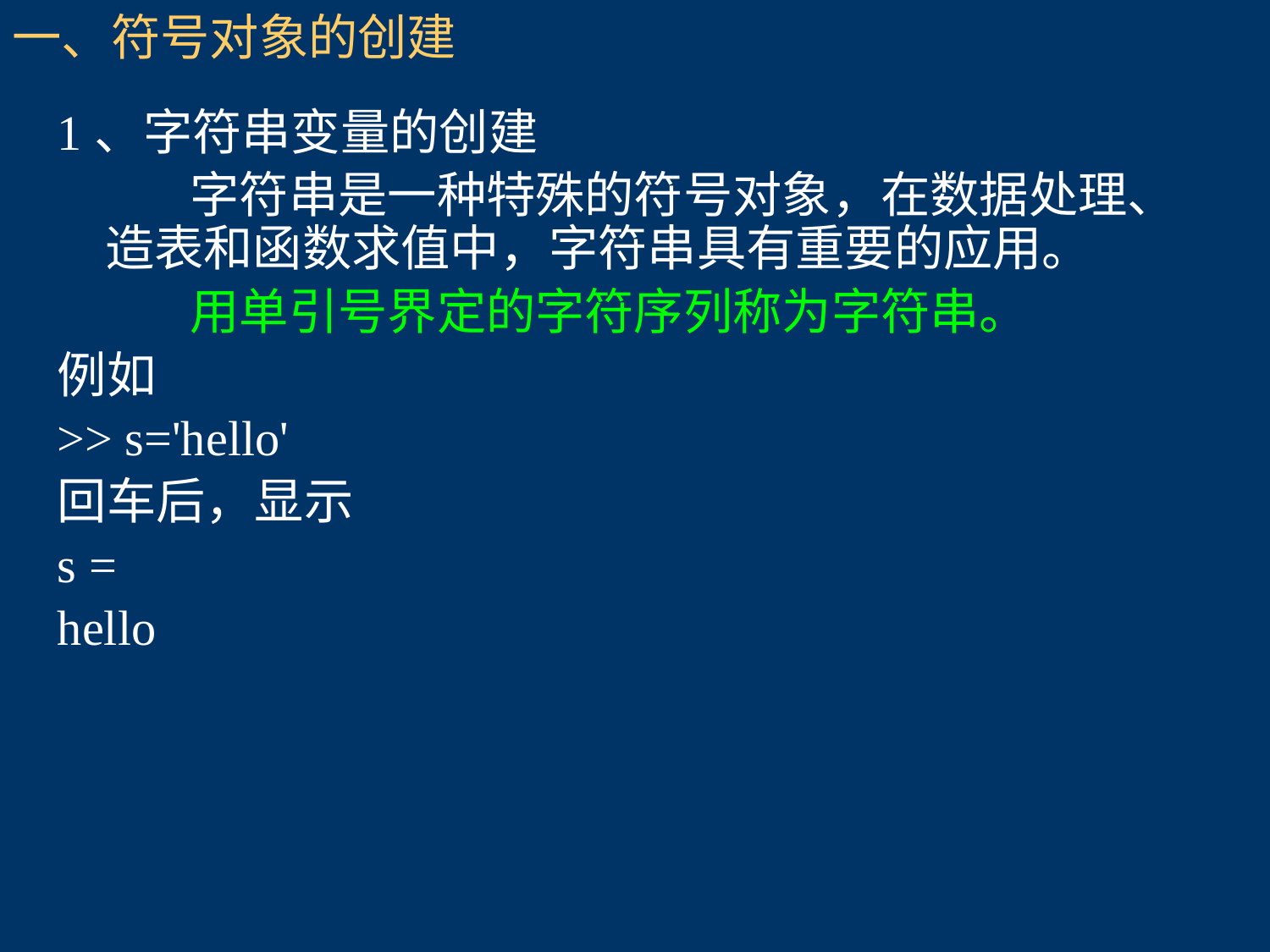

一、符号对象的创建
1、字符串变量的创建
           字符串是一种特殊的符号对象，在数据处理、造表和函数求值中，字符串具有重要的应用。
           用单引号界定的字符序列称为字符串。
例如
>> s='hello'
回车后，显示
s =
hello